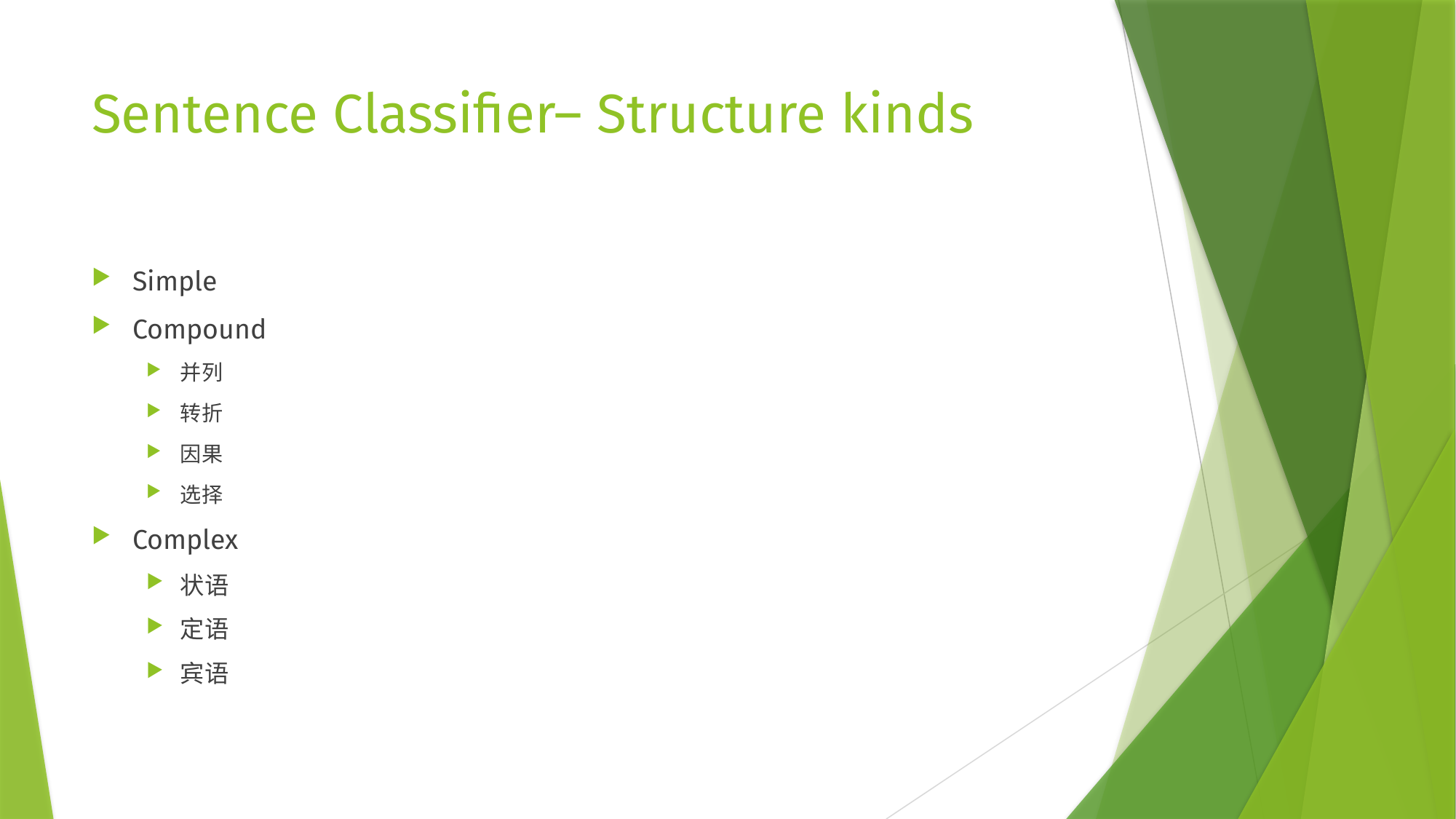

# Sentence Classifier– Structure kinds
Simple
Compound
并列
转折
因果
选择
Complex
状语
定语
宾语